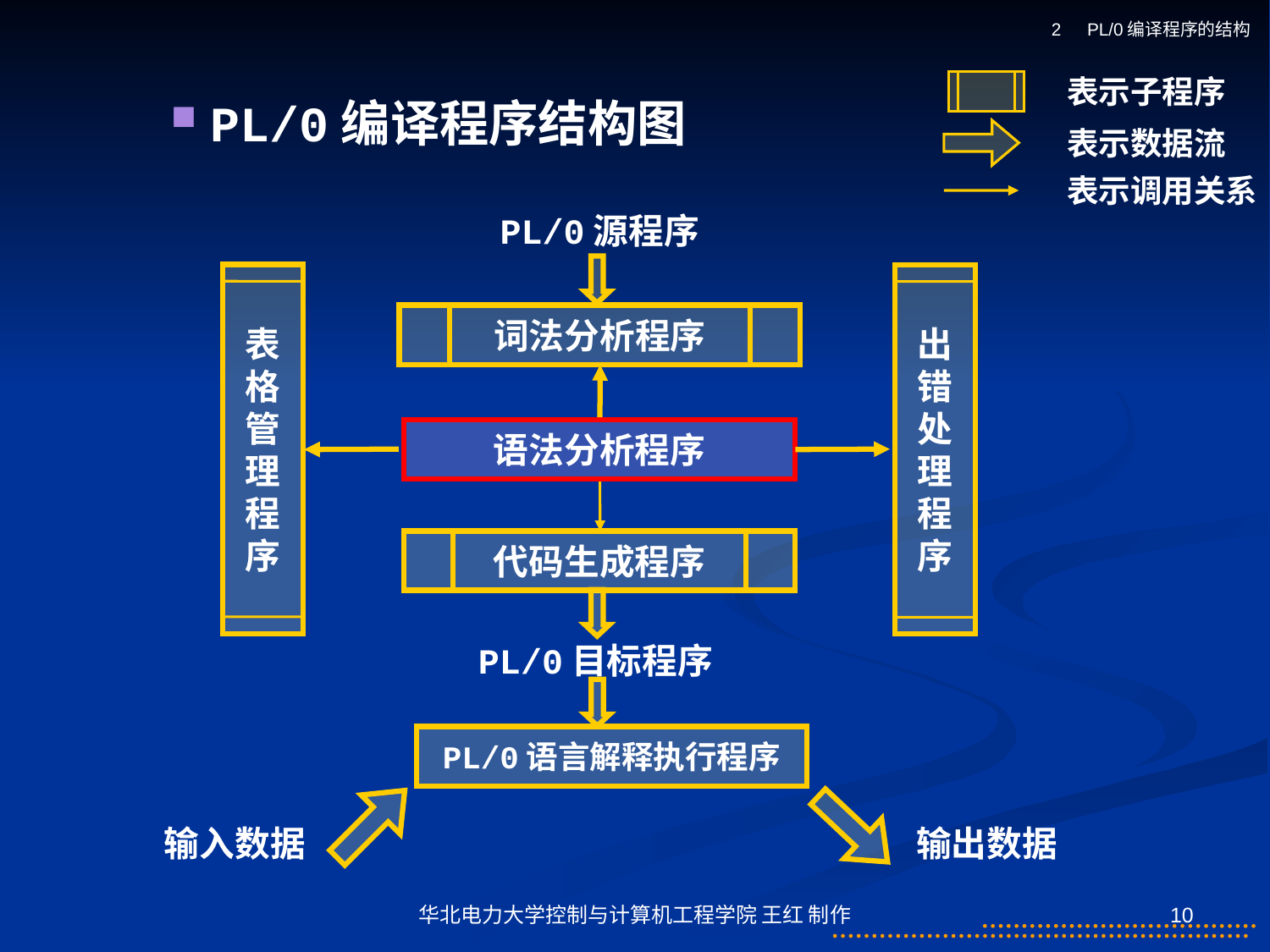

2　PL/0编译程序的结构

表示子程序

表示数据流
表示调用关系

PL/0编译程序结构图
PL/0源程序

表
格
管
理
程
序

出
错
处
理
程
序

词法分析程序

语法分析程序

代码生成程序

PL/0目标程序

PL/0语言解释执行程序

输入数据
输出数据
华北电力大学控制与计算机工程学院 王红 制作
10